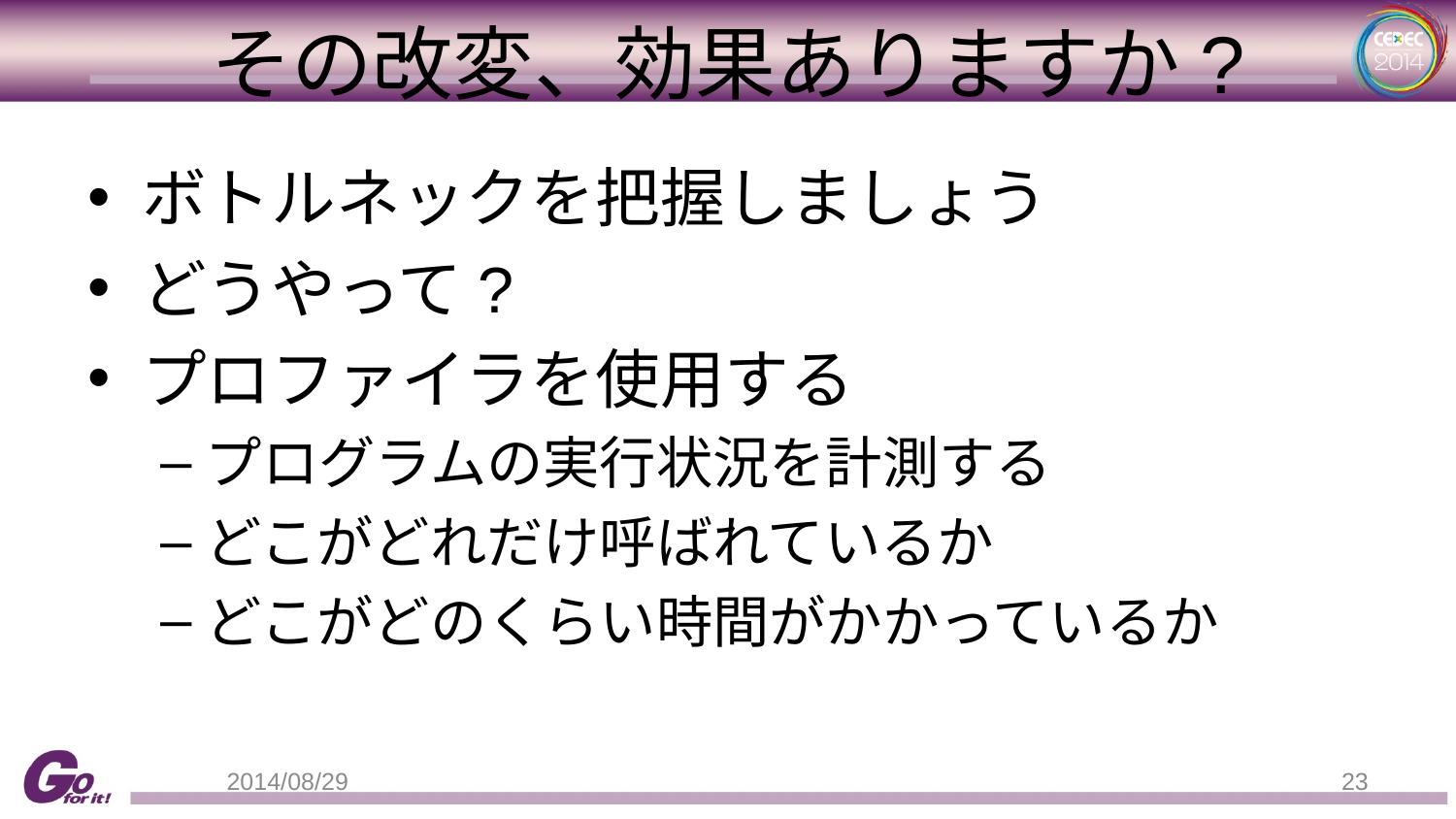

# その改変、効果ありますか?
ボトルネックを把握しましょう
どうやって?
プロファイラを使用する
プログラムの実行状況を計測する
どこがどれだけ呼ばれているか
どこがどのくらい時間がかかっているか
2014/08/29
23